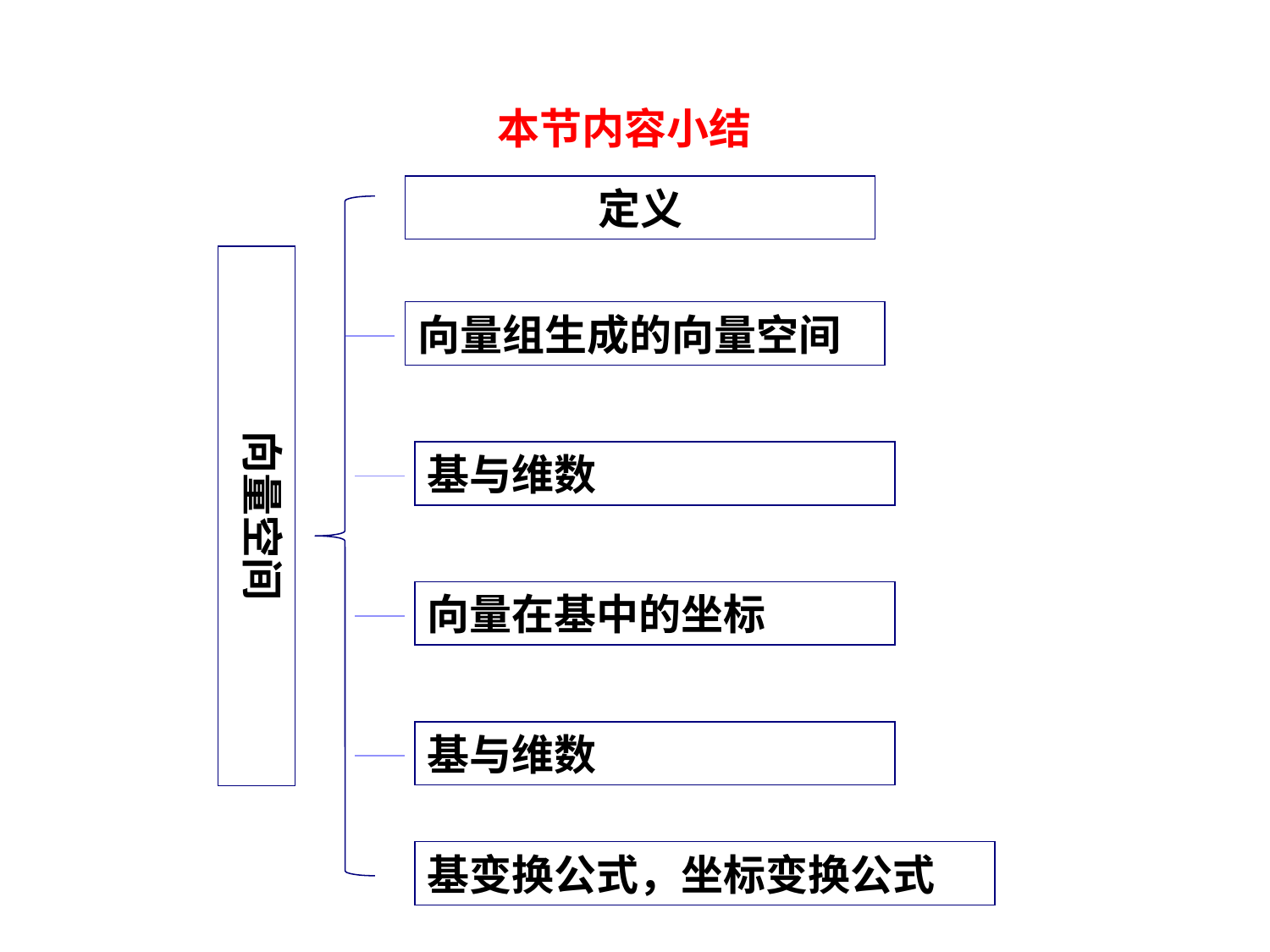

本节内容小结
定义

向量空间
向量组生成的向量空间
基与维数
向量在基中的坐标
基与维数
基变换公式，坐标变换公式